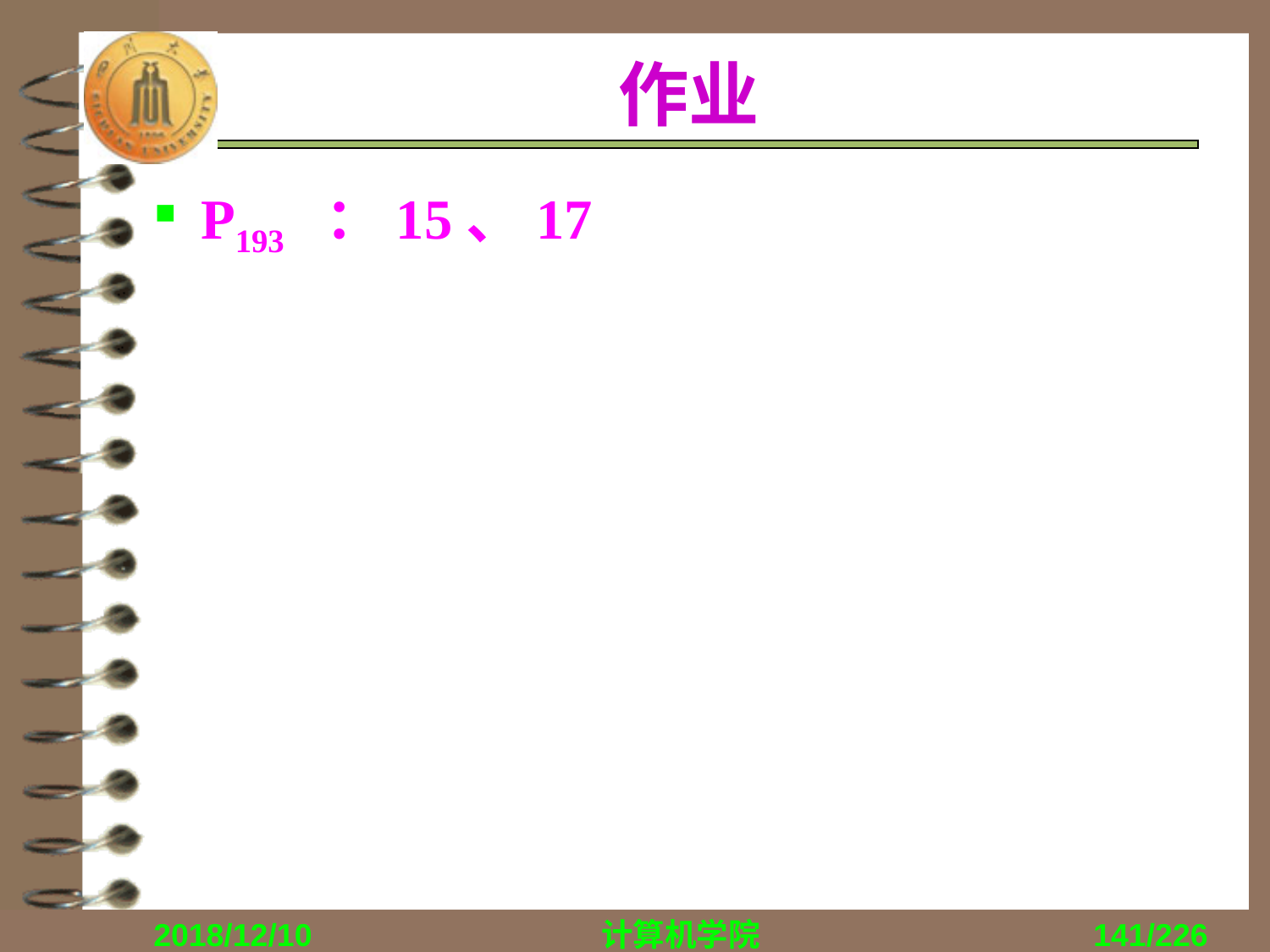

# 作业
P193  ：15、17
2018/12/10
计算机学院
141/226